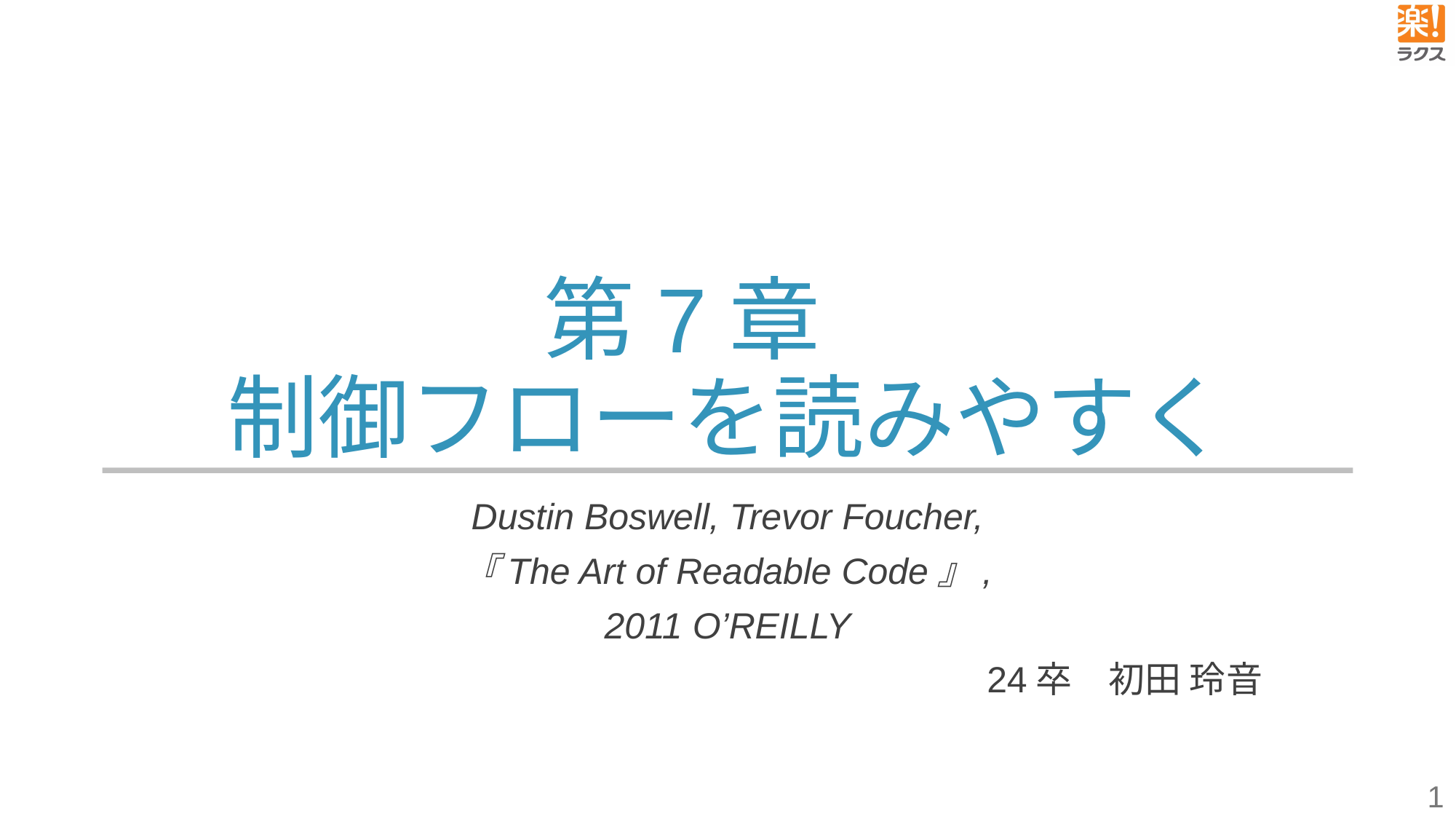

# 第7章　 制御フローを読みやすく
Dustin Boswell, Trevor Foucher,
『The Art of Readable Code』,
2011 O’REILLY
24卒　初田 玲音
1